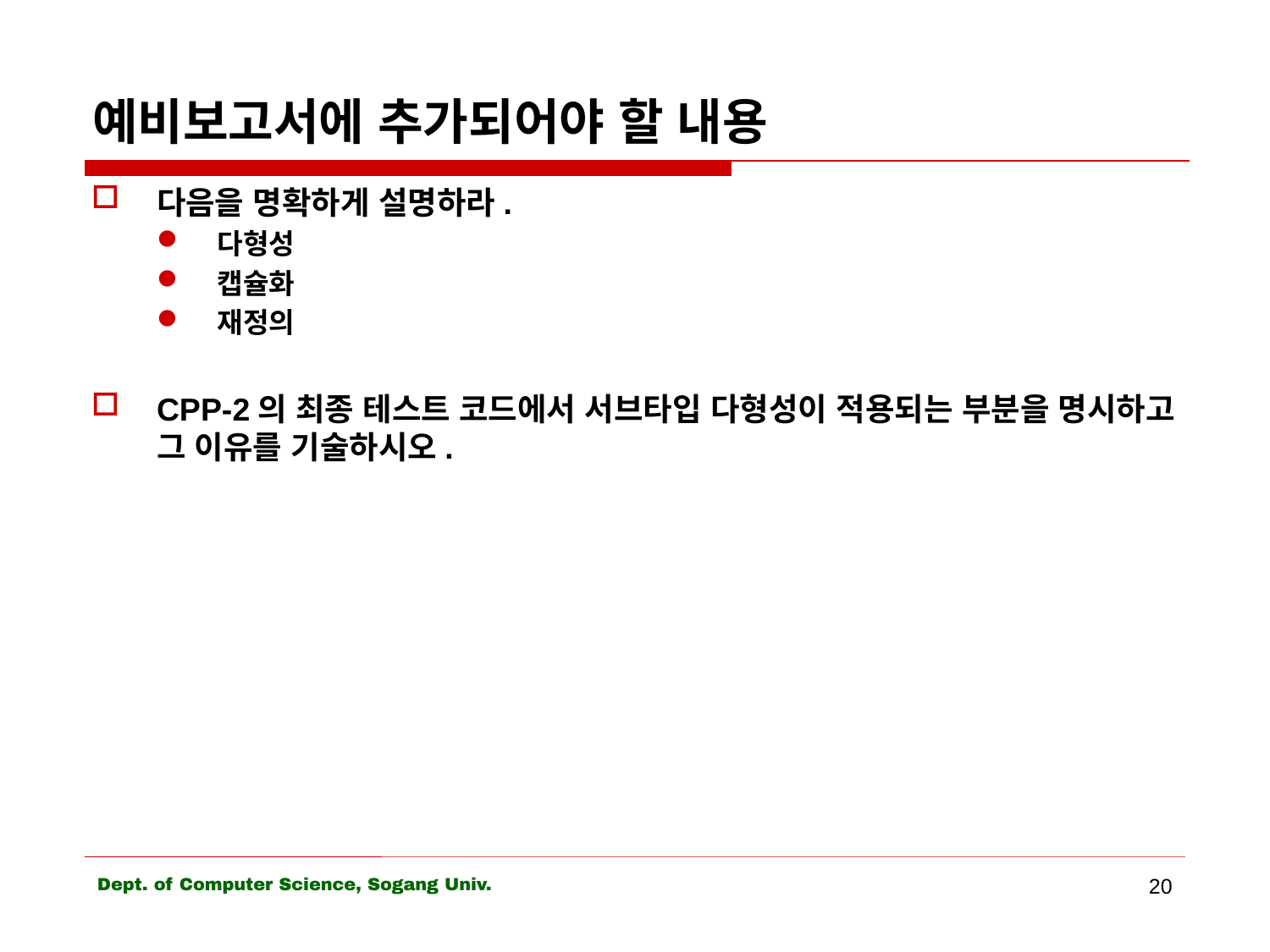

# 예비보고서에 추가되어야 할 내용
다음을 명확하게 설명하라.
다형성
캡슐화
재정의

CPP-2의 최종 테스트 코드에서 서브타입 다형성이 적용되는 부분을 명시하고 그 이유를 기술하시오.
Dept. of Computer Science, Sogang Univ.
20